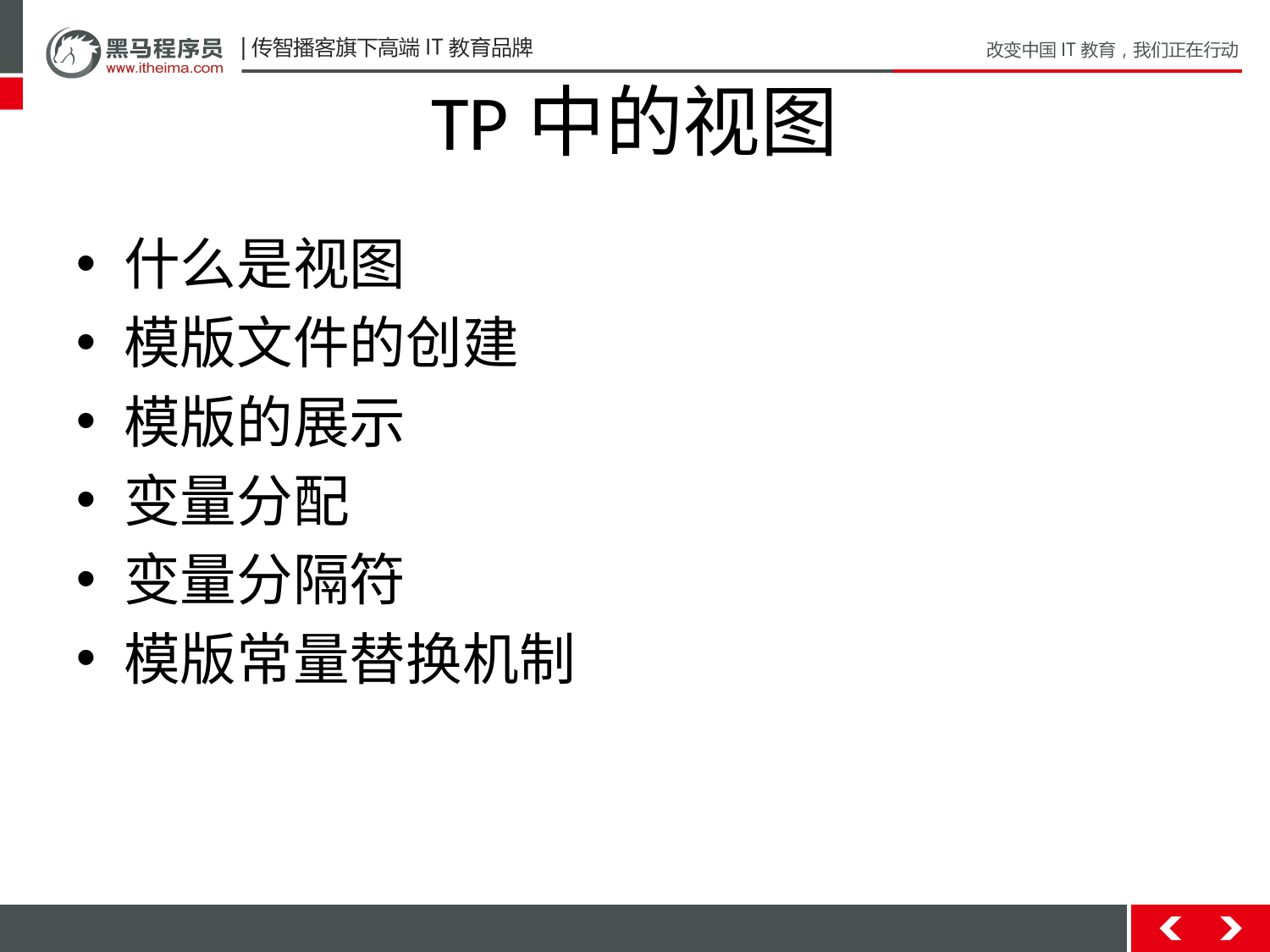

# TP中的视图
什么是视图
模版文件的创建
模版的展示
变量分配
变量分隔符
模版常量替换机制